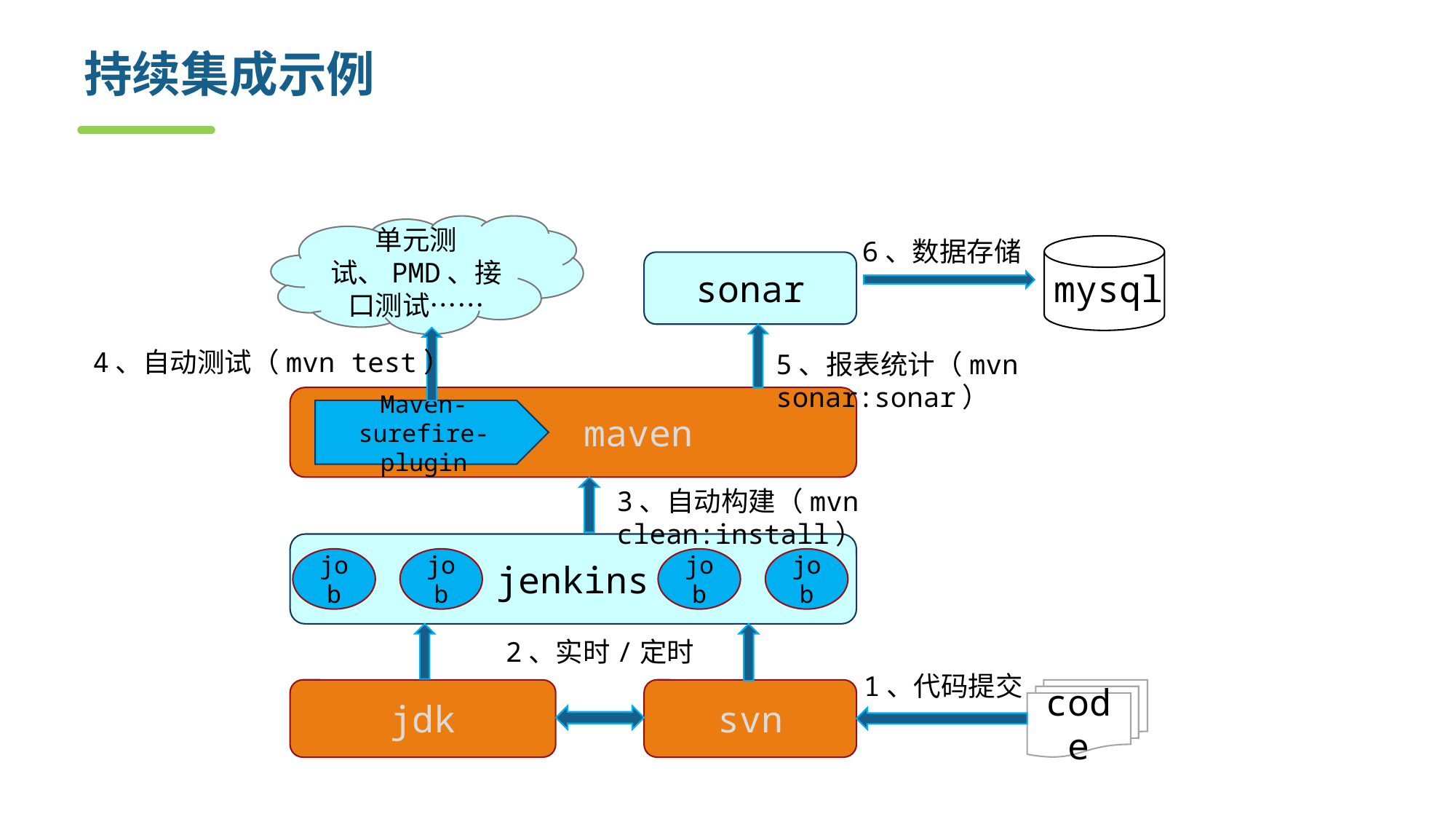

# 持续集成示例
单元测试、PMD、接口测试……
6、数据存储

sonar
mysql

4、自动测试（mvn test）
5、报表统计（mvn sonar:sonar）
      maven
Maven-surefire-plugin

3、自动构建（mvn clean:install）
jenkins
job
job
job
job

2、实时/定时
1、代码提交
jdk
svn
code

36